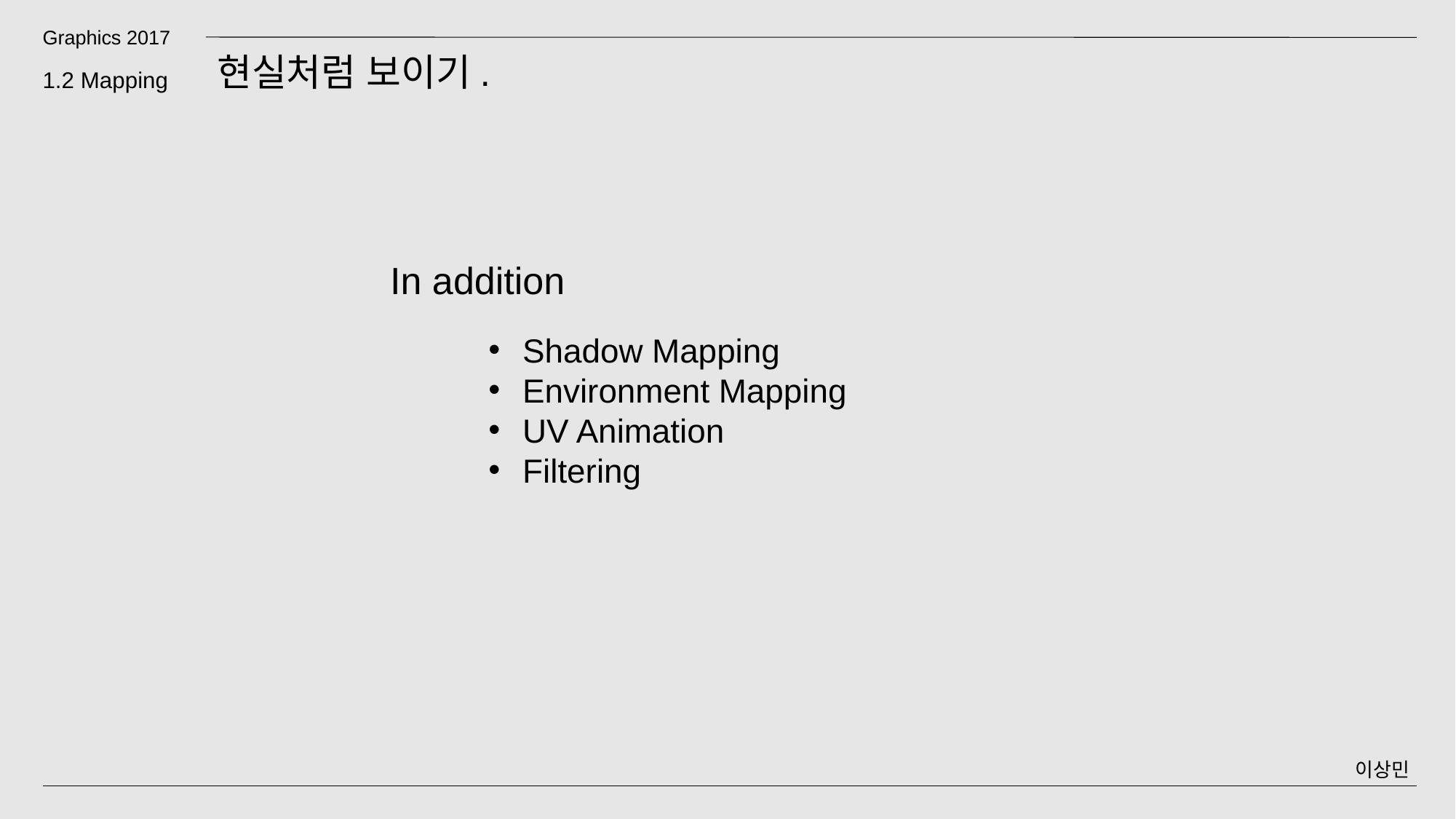

Graphics 2017
현실처럼 보이기.
1.2 Mapping
In addition
Shadow Mapping
Environment Mapping
UV Animation
Filtering
이상민